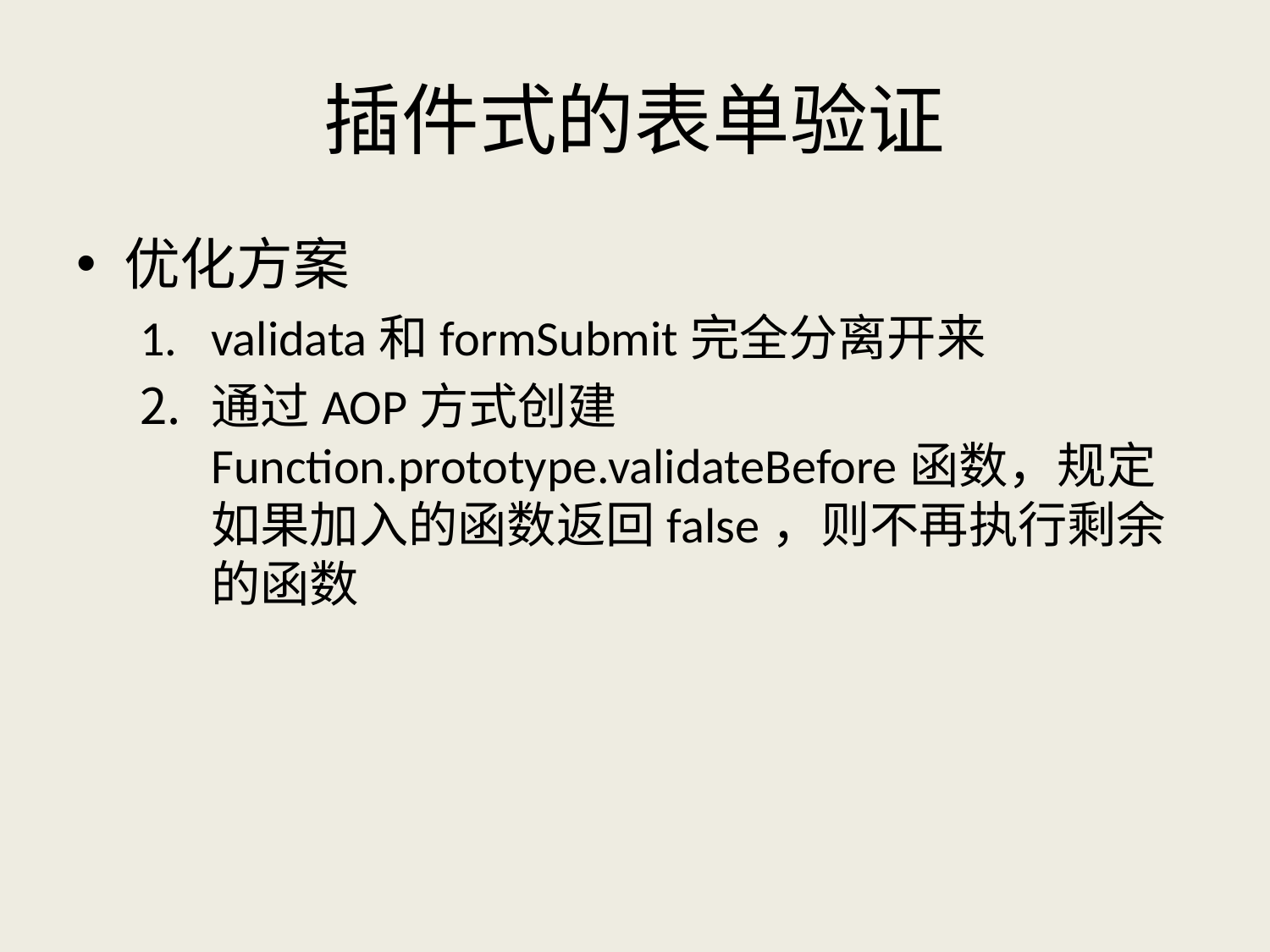

# 插件式的表单验证
优化方案
validata和formSubmit完全分离开来
通过AOP方式创建Function.prototype.validateBefore函数，规定如果加入的函数返回false，则不再执行剩余的函数